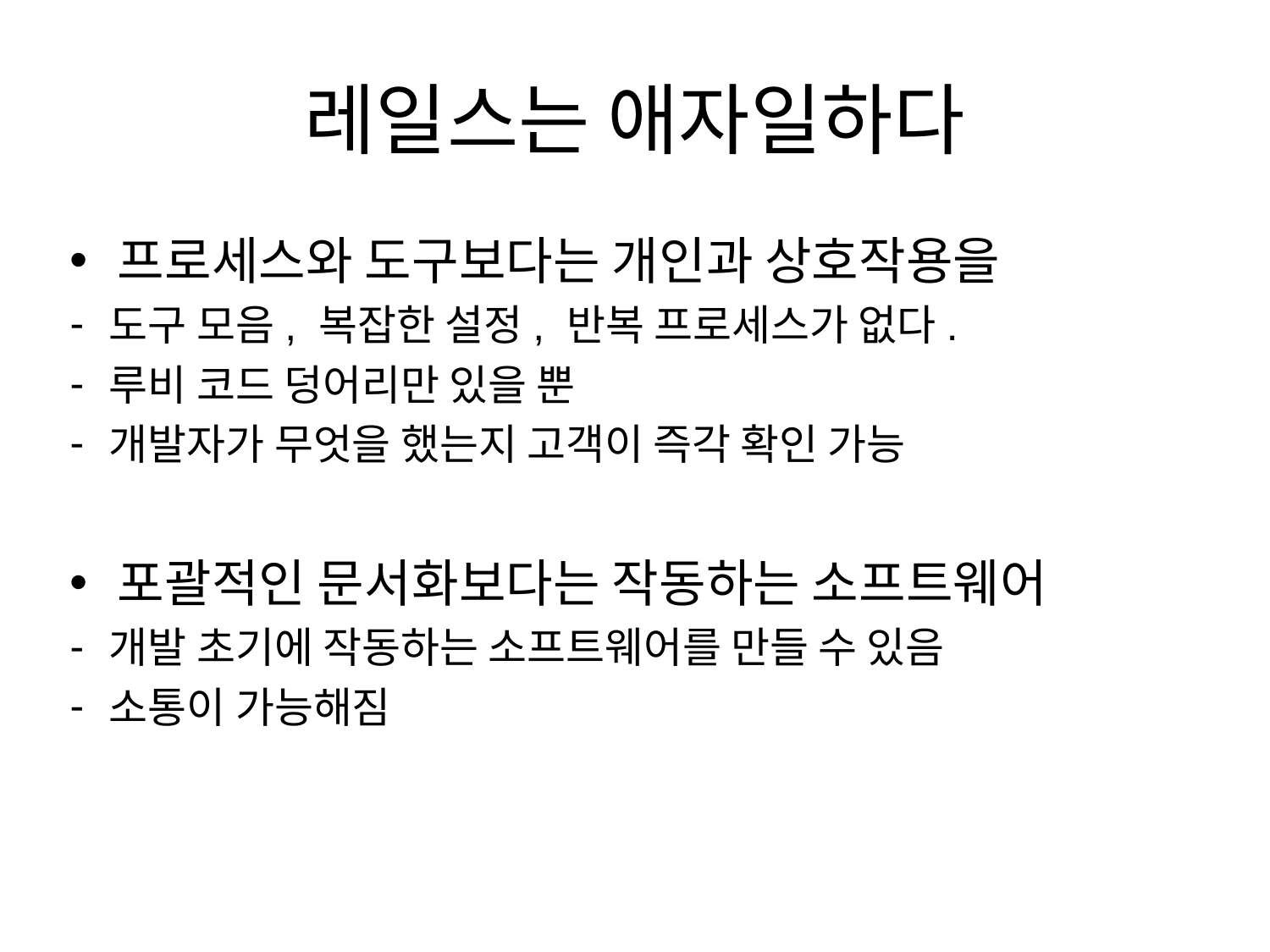

# 레일스는 애자일하다
프로세스와 도구보다는 개인과 상호작용을
도구 모음, 복잡한 설정, 반복 프로세스가 없다.
루비 코드 덩어리만 있을 뿐
개발자가 무엇을 했는지 고객이 즉각 확인 가능

포괄적인 문서화보다는 작동하는 소프트웨어
개발 초기에 작동하는 소프트웨어를 만들 수 있음
소통이 가능해짐